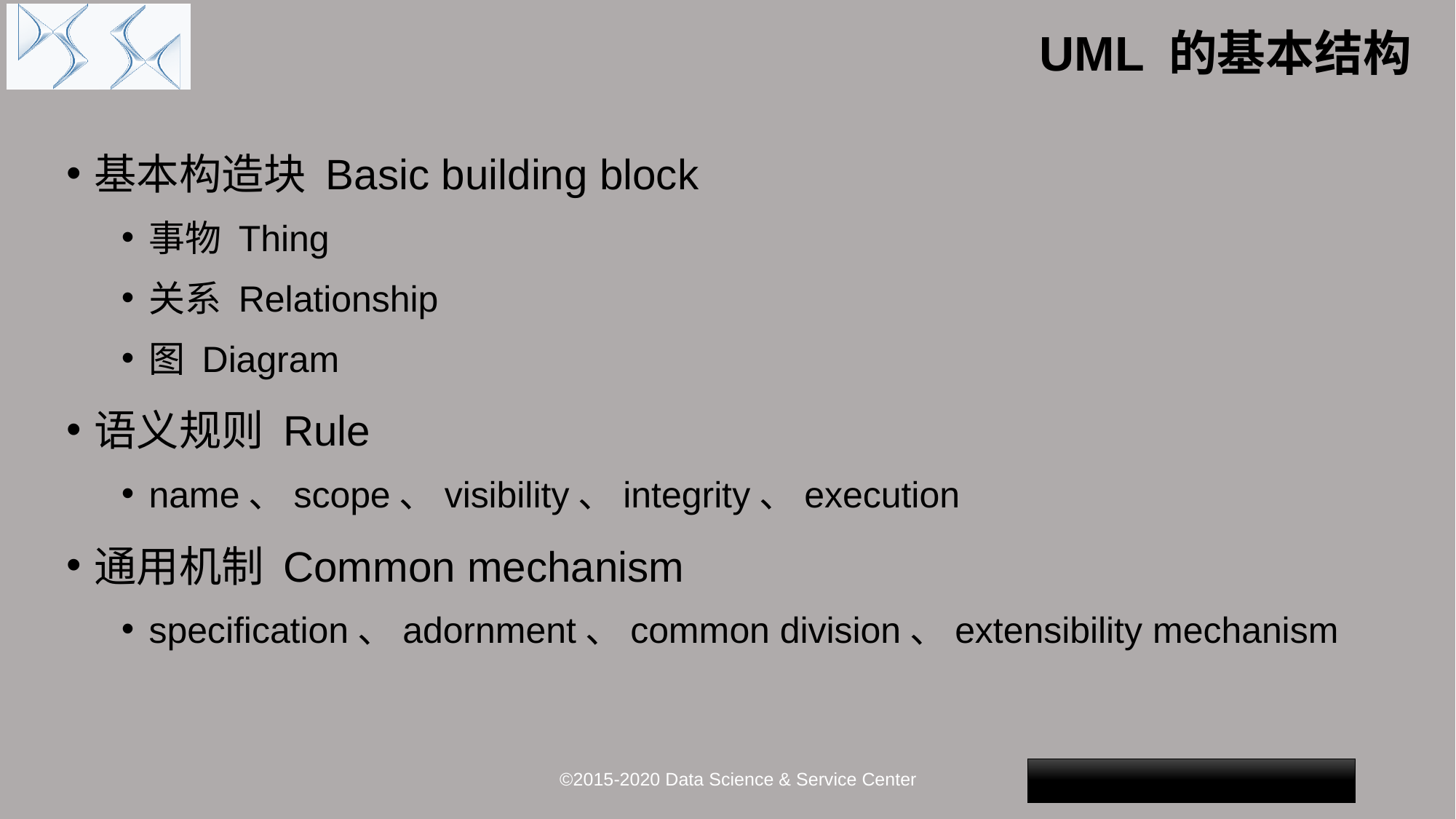

# UML 的基本结构
基本构造块 Basic building block
事物 Thing
关系 Relationship
图 Diagram
语义规则 Rule
name、scope、visibility、integrity、execution
通用机制 Common mechanism
specification、adornment、common division、extensibility mechanism

©2015-2020 Data Science & Service Center
9